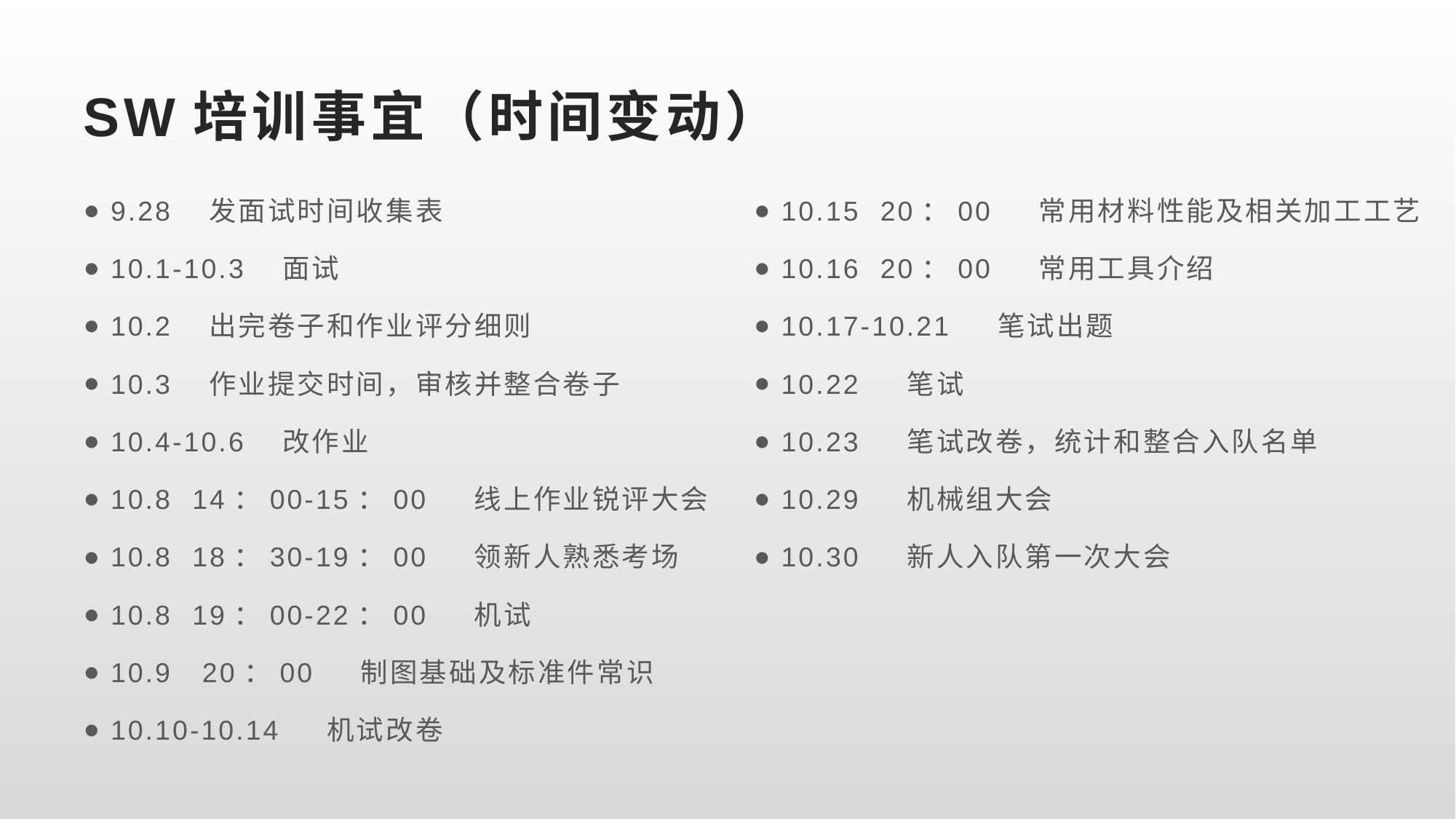

# SW培训事宜（时间变动）
9.28   发面试时间收集表
10.1-10.3   面试
10.2   出完卷子和作业评分细则
10.3   作业提交时间，审核并整合卷子
10.4-10.6   改作业
10.8  14：00-15：00    线上作业锐评大会
10.8  18：30-19：00    领新人熟悉考场
10.8  19：00-22：00    机试
10.9   20：00    制图基础及标准件常识
10.10-10.14    机试改卷
10.15  20：00    常用材料性能及相关加工工艺
10.16  20：00    常用工具介绍
10.17-10.21    笔试出题
10.22    笔试
10.23    笔试改卷，统计和整合入队名单
10.29    机械组大会
10.30    新人入队第一次大会